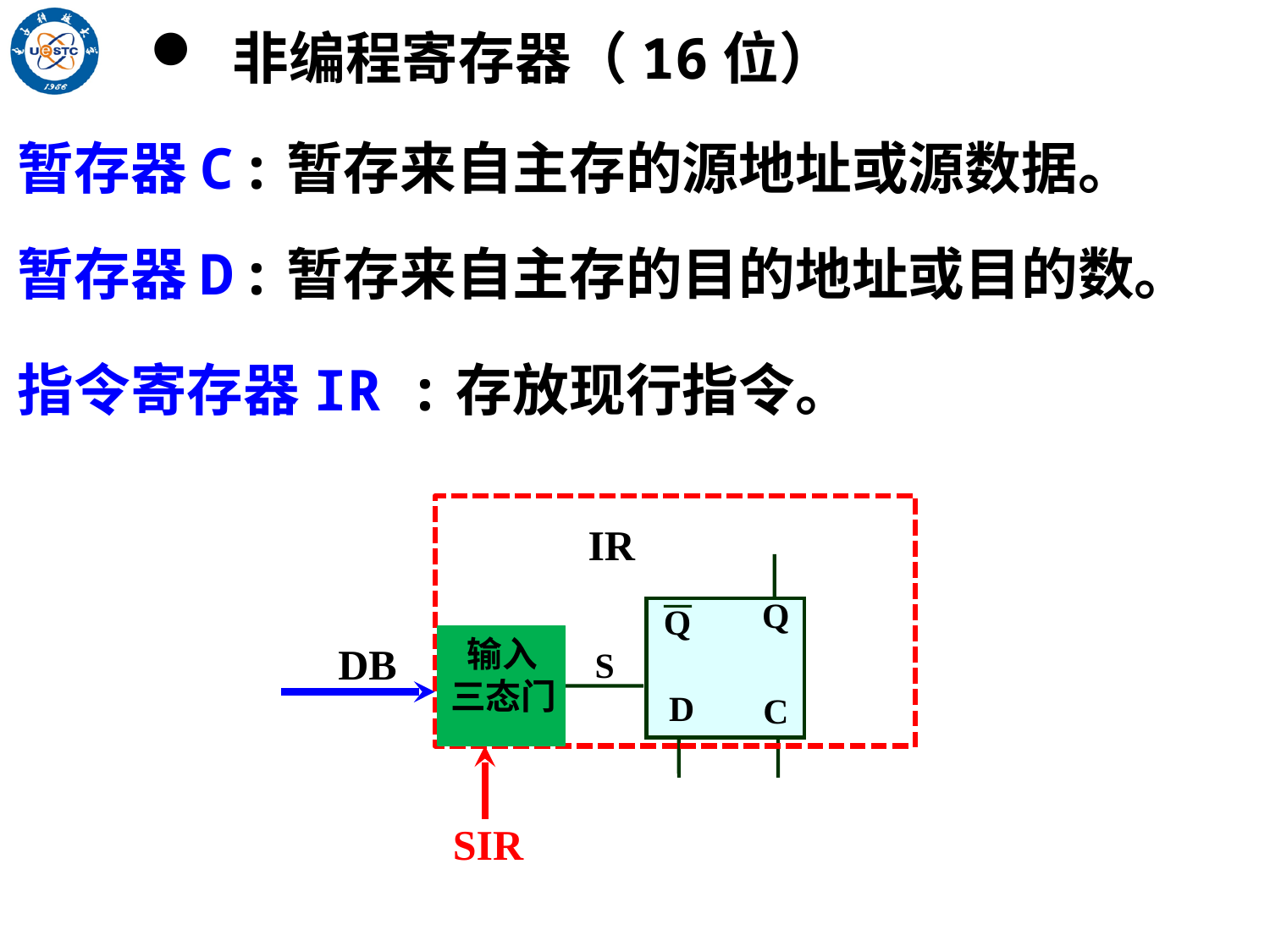

非编程寄存器（16位）
暂存器C
:暂存来自主存的源地址或源数据。
暂存器D
:暂存来自主存的目的地址或目的数。
指令寄存器IR
:存放现行指令。

IR

Q
Q

S
D
C

 输入
三态门
 输入
三态门
DB
SIR